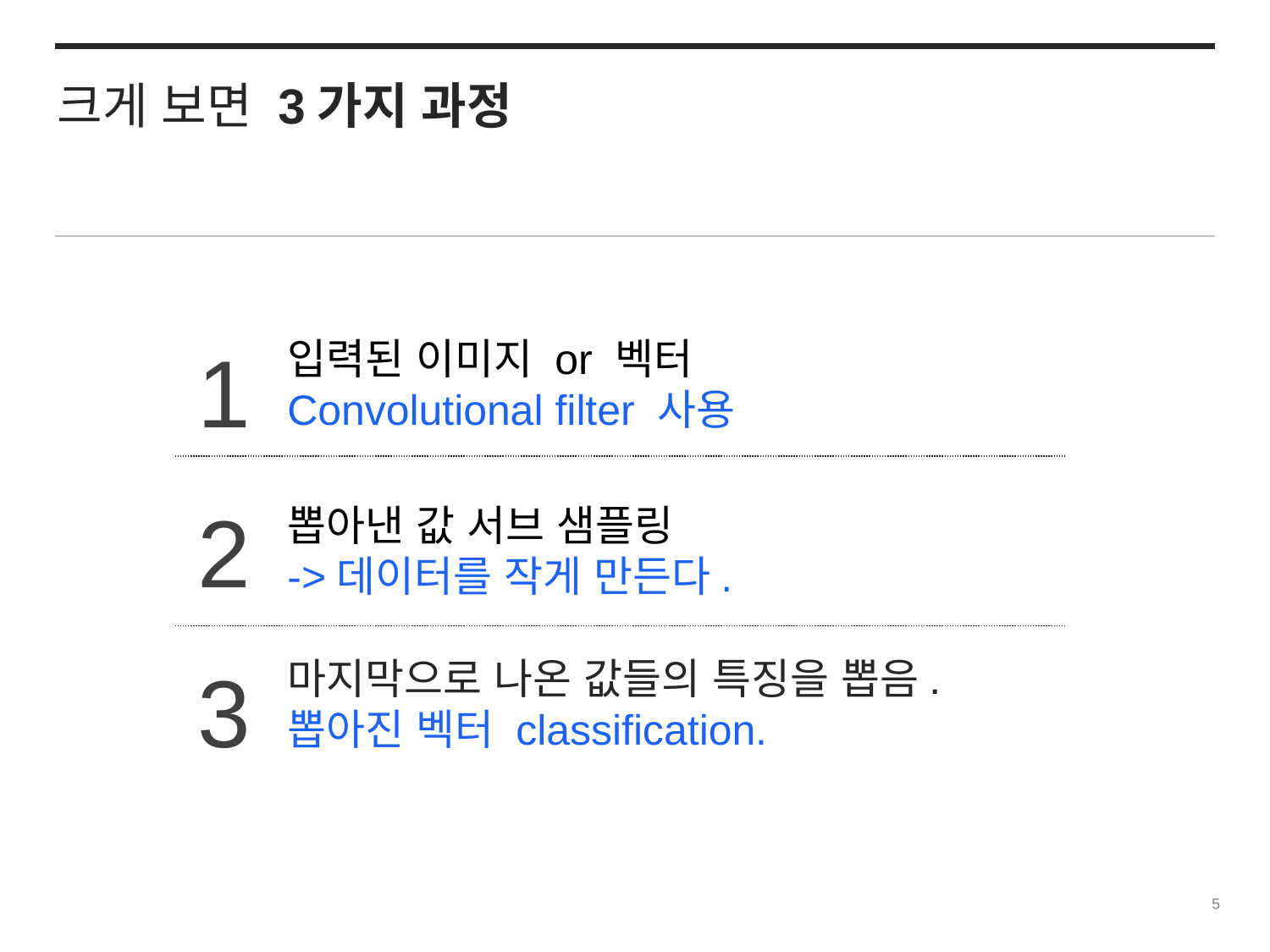

크게 보면 3가지 과정
1
입력된 이미지 or 벡터
Convolutional filter 사용
2
뽑아낸 값 서브 샘플링
->데이터를 작게 만든다.
3
마지막으로 나온 값들의 특징을 뽑음.
뽑아진 벡터 classification.